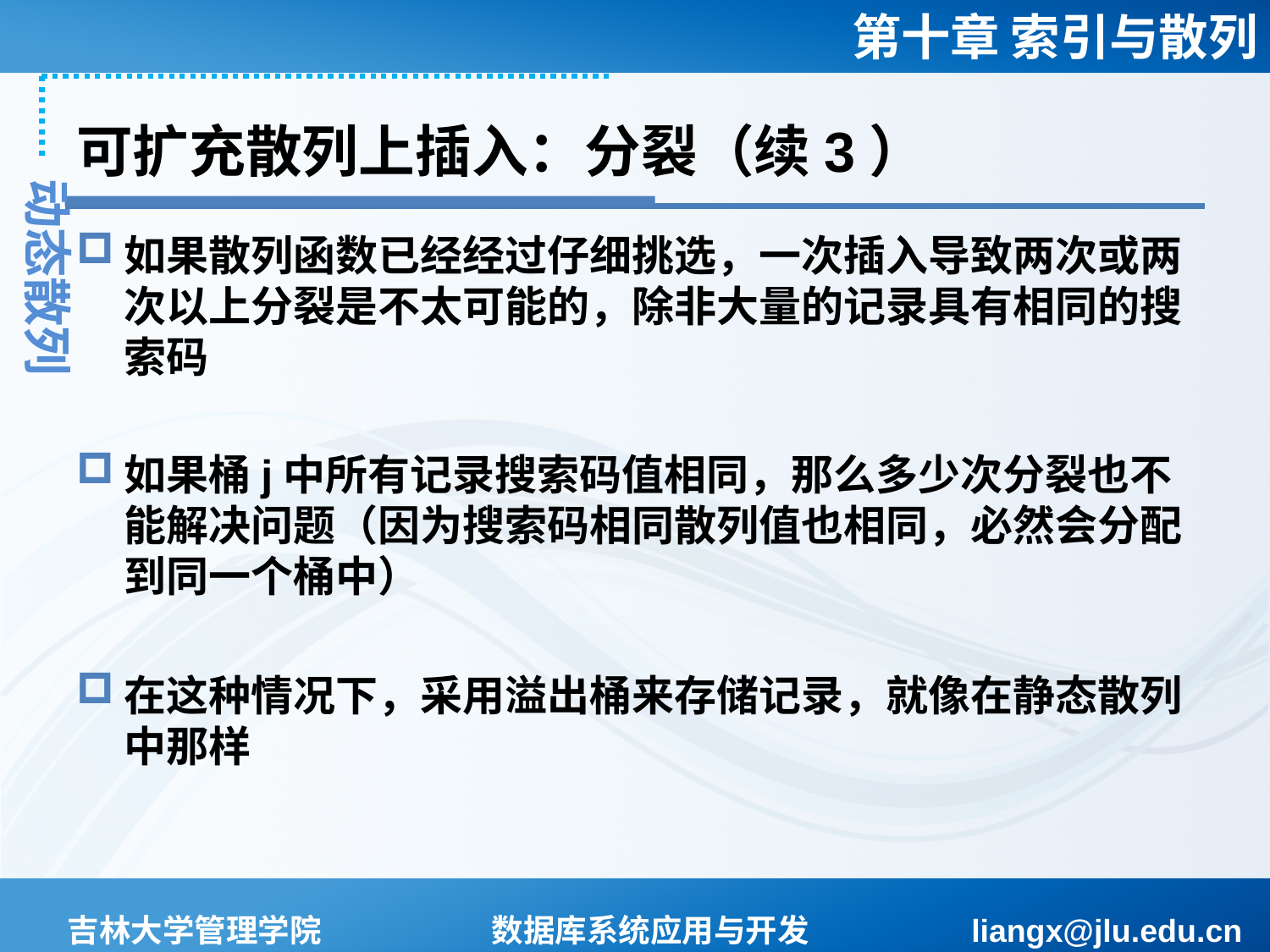

# 可扩充散列上插入：分裂（续3）
动态散列

如果散列函数已经经过仔细挑选，一次插入导致两次或两次以上分裂是不太可能的，除非大量的记录具有相同的搜索码

如果桶j中所有记录搜索码值相同，那么多少次分裂也不能解决问题（因为搜索码相同散列值也相同，必然会分配到同一个桶中）

在这种情况下，采用溢出桶来存储记录，就像在静态散列中那样